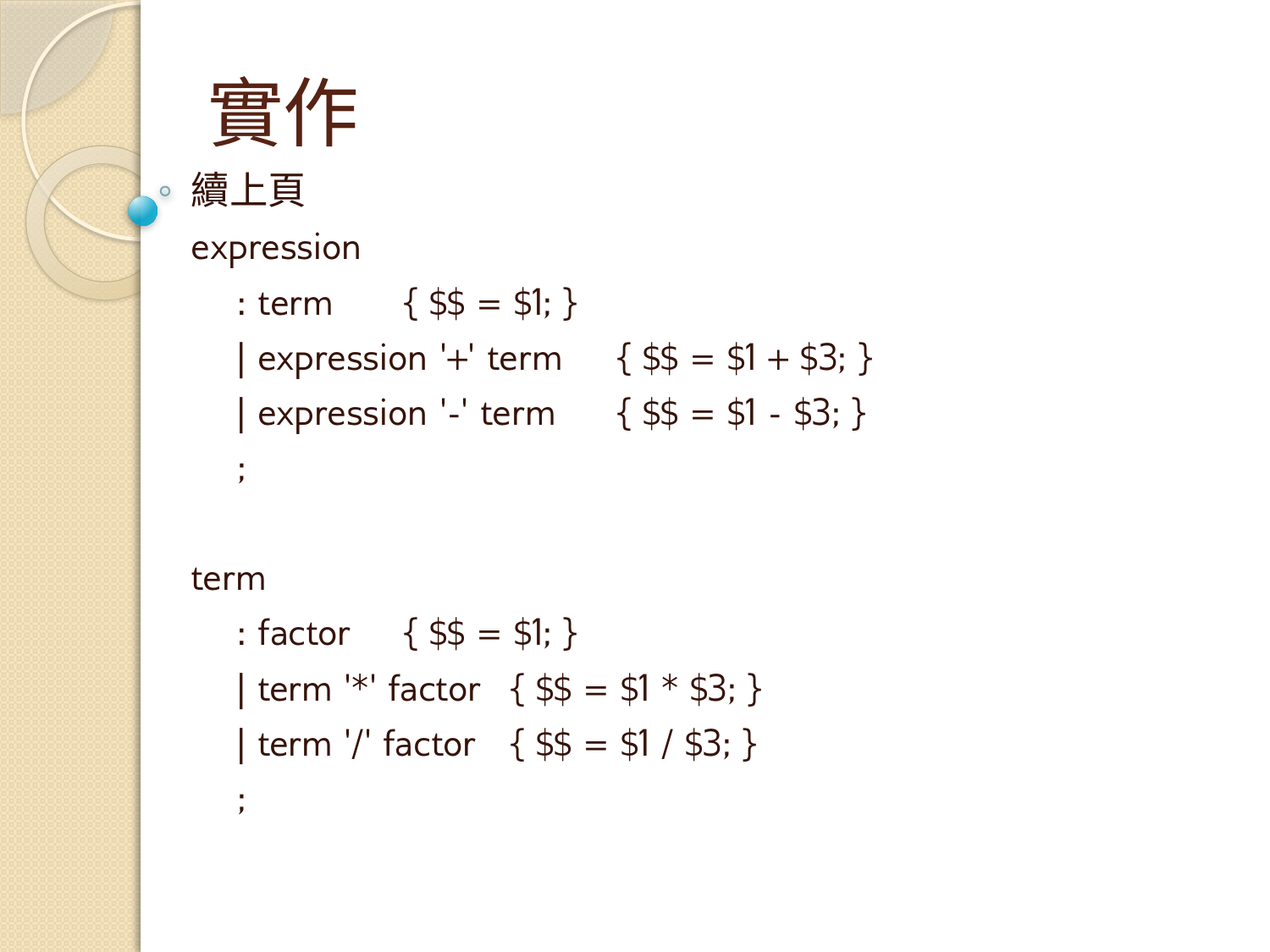

# 實作
續上頁
expression
    : term									{ $$ = $1; }
    | expression '+' term		{ $$ = $1 + $3; }
    | expression '-' term		{ $$ = $1 - $3; }
    ;

term
    : factor								{ $$ = $1; }
    | term '*' factor				{ $$ = $1 * $3; }
    | term '/' factor				{ $$ = $1 / $3; }
    ;